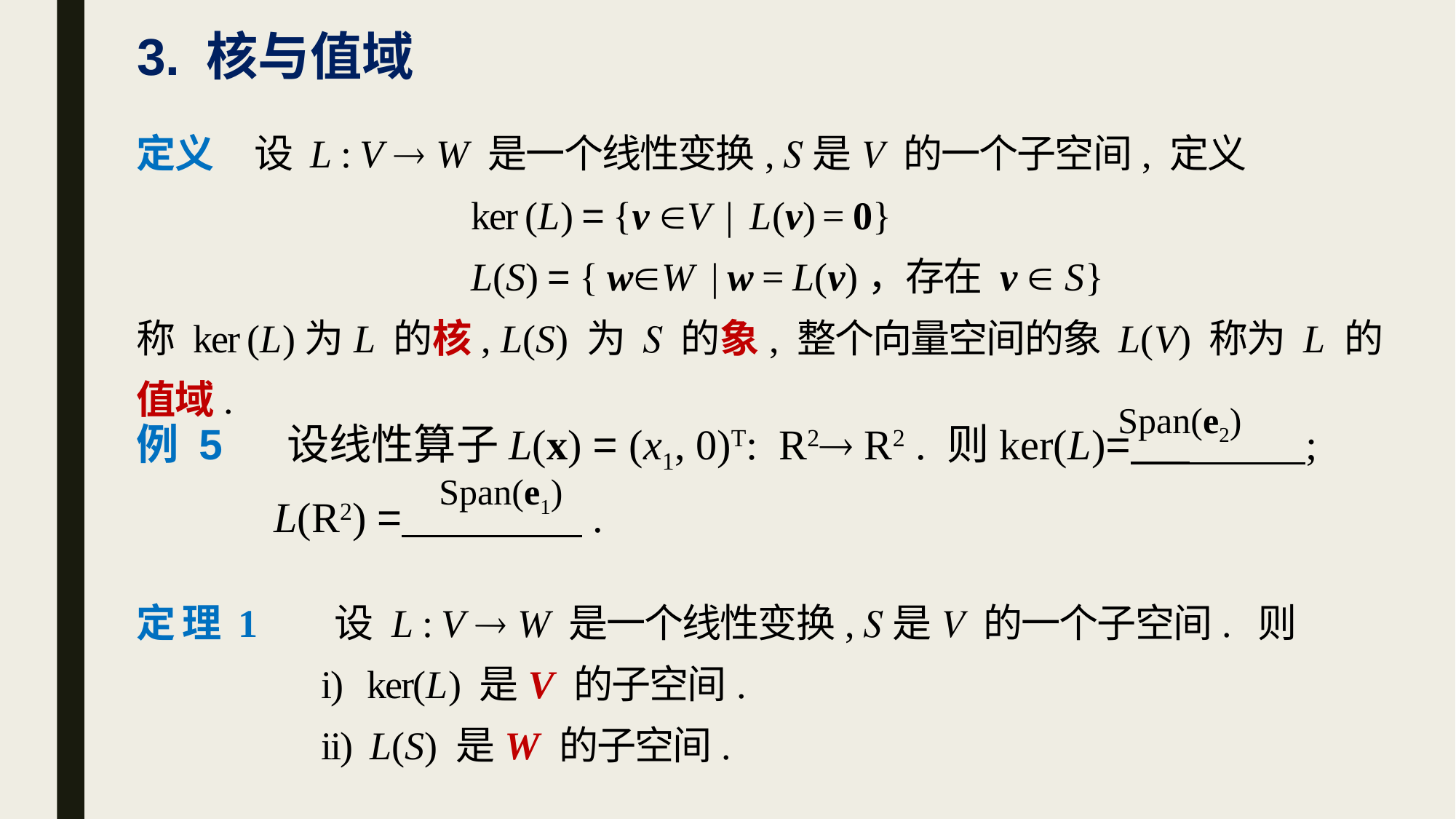

# 3. 核与值域
定义     设 L : V → W 是一个线性变换, S是V 的一个子空间, 定义
                                        ker (L) = {v ∈V  |  L(v) = 0}
                                        L(S) = { w∈W  | w = L(v)，存在 v ∈ S}
称 ker (L)为L 的核, L(S) 为 S 的象, 整个向量空间的象 L(V) 称为 L 的值域.
Span(e2)
例 5     设线性算子L(x) = (x1, 0)T:  R2→ R2 . 则ker(L)=                ;
             L(R2) =                  .
Span(e1)
定 理 1        设 L : V → W 是一个线性变换, S是V 的一个子空间.  则
                      i)   ker(L) 是V 的子空间.
                      ii)  L(S) 是W 的子空间.